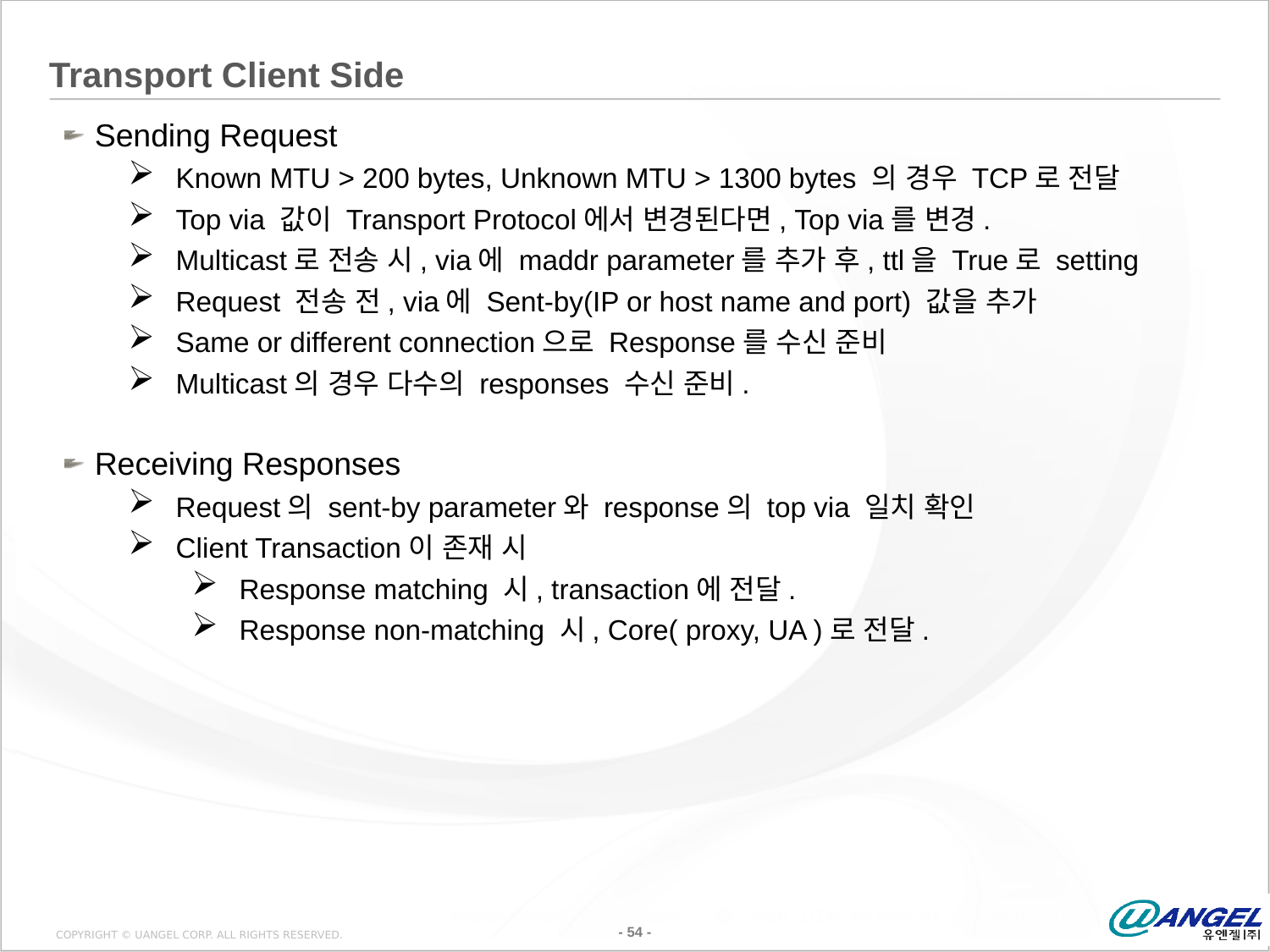

# Transport Client Side
Sending Request
Known MTU > 200 bytes, Unknown MTU > 1300 bytes 의 경우 TCP로 전달
Top via 값이 Transport Protocol에서 변경된다면, Top via를 변경.
Multicast로 전송 시, via에 maddr parameter를 추가 후, ttl을 True로 setting
Request 전송 전, via에 Sent-by(IP or host name and port) 값을 추가
Same or different connection으로 Response를 수신 준비
Multicast의 경우 다수의 responses 수신 준비.

Receiving Responses
Request의 sent-by parameter와 response의 top via 일치 확인
Client Transaction이 존재 시
Response matching 시, transaction에 전달.
Response non-matching 시, Core( proxy, UA )로 전달.